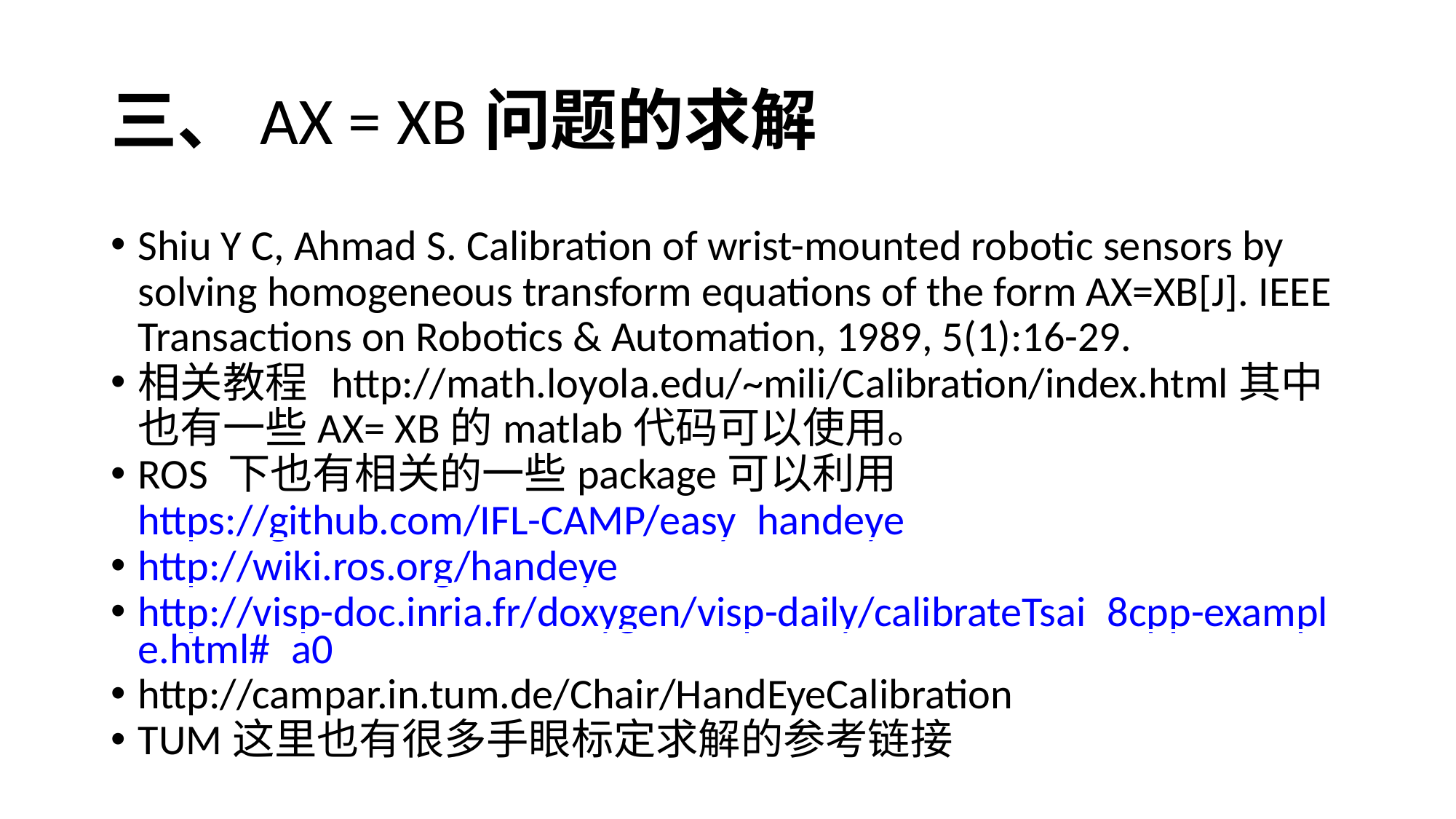

三、AX = XB问题的求解
Shiu Y C, Ahmad S. Calibration of wrist-mounted robotic sensors by solving homogeneous transform equations of the form AX=XB[J]. IEEE Transactions on Robotics & Automation, 1989, 5(1):16-29.
相关教程 http://math.loyola.edu/~mili/Calibration/index.html其中也有一些AX= XB的matlab代码可以使用。
ROS 下也有相关的一些package可以利用https://github.com/IFL-CAMP/easy_handeye
http://wiki.ros.org/handeye
http://visp-doc.inria.fr/doxygen/visp-daily/calibrateTsai_8cpp-example.html#_a0
http://campar.in.tum.de/Chair/HandEyeCalibration
TUM这里也有很多手眼标定求解的参考链接